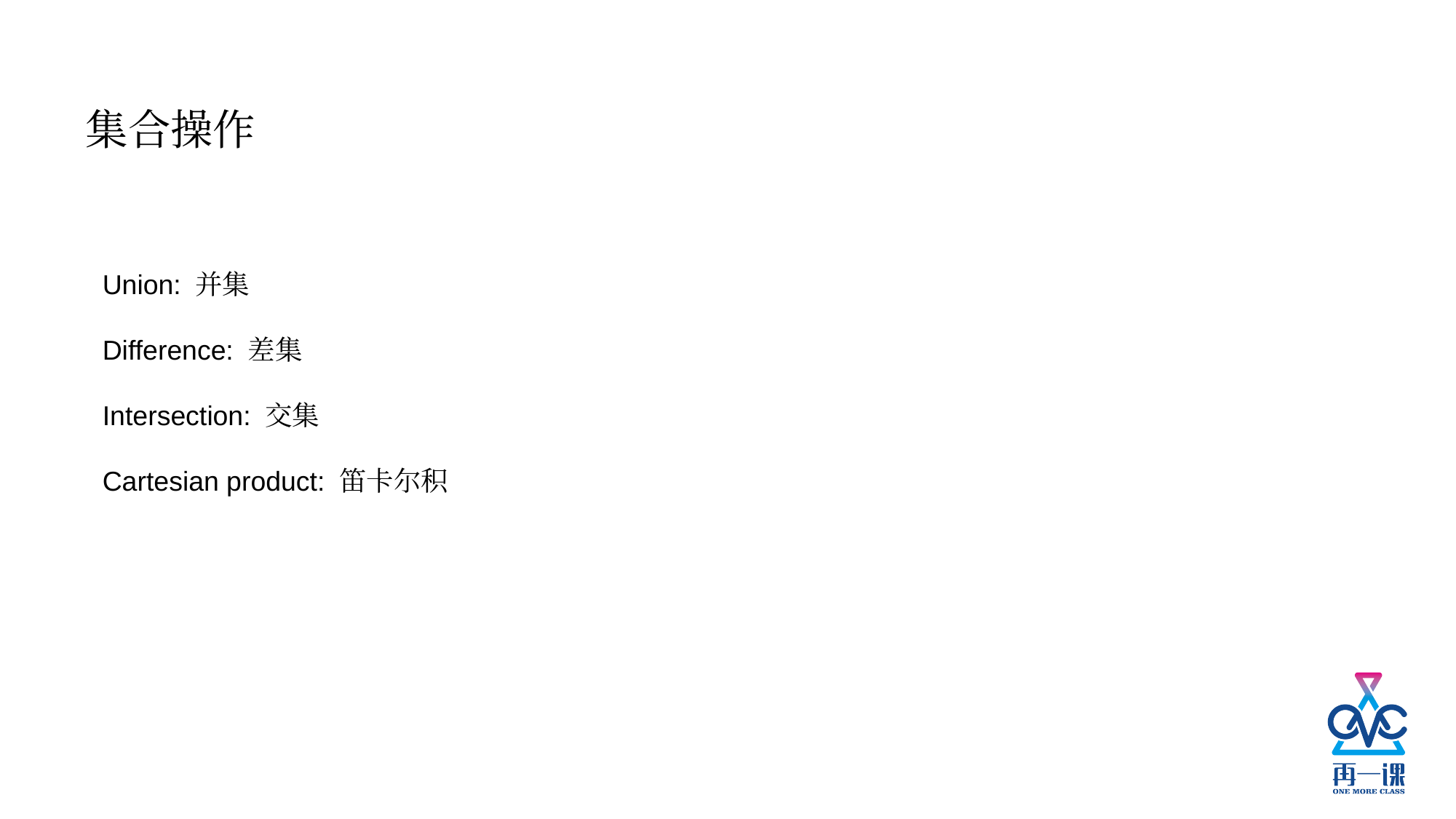

集合操作
Union: 并集

Difference: 差集

Intersection: 交集

Cartesian product: 笛卡尔积